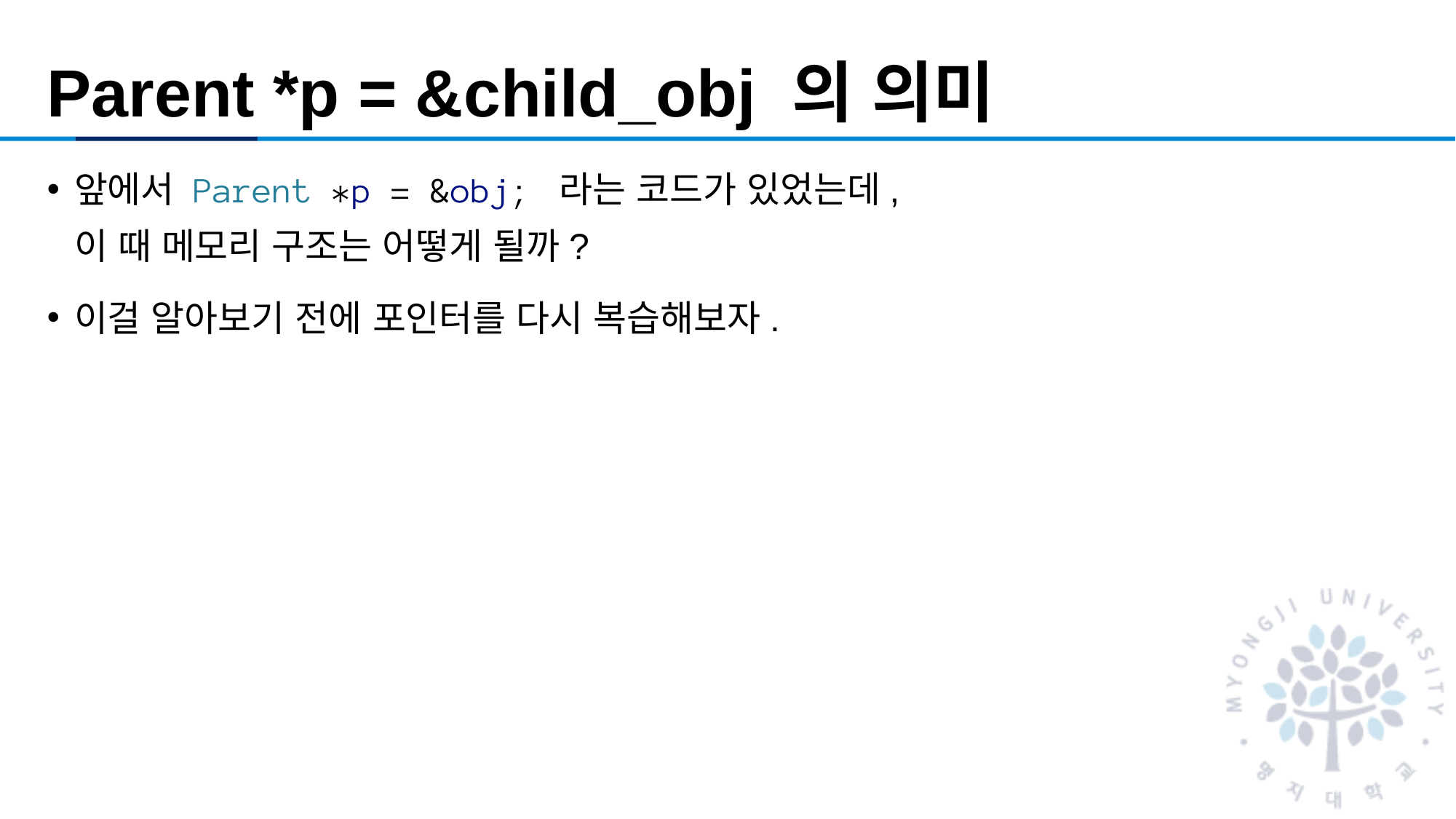

# Parent *p = &child_obj 의 의미
앞에서 Parent *p = &obj; 라는 코드가 있었는데,
이 때 메모리 구조는 어떻게 될까?
이걸 알아보기 전에 포인터를 다시 복습해보자.